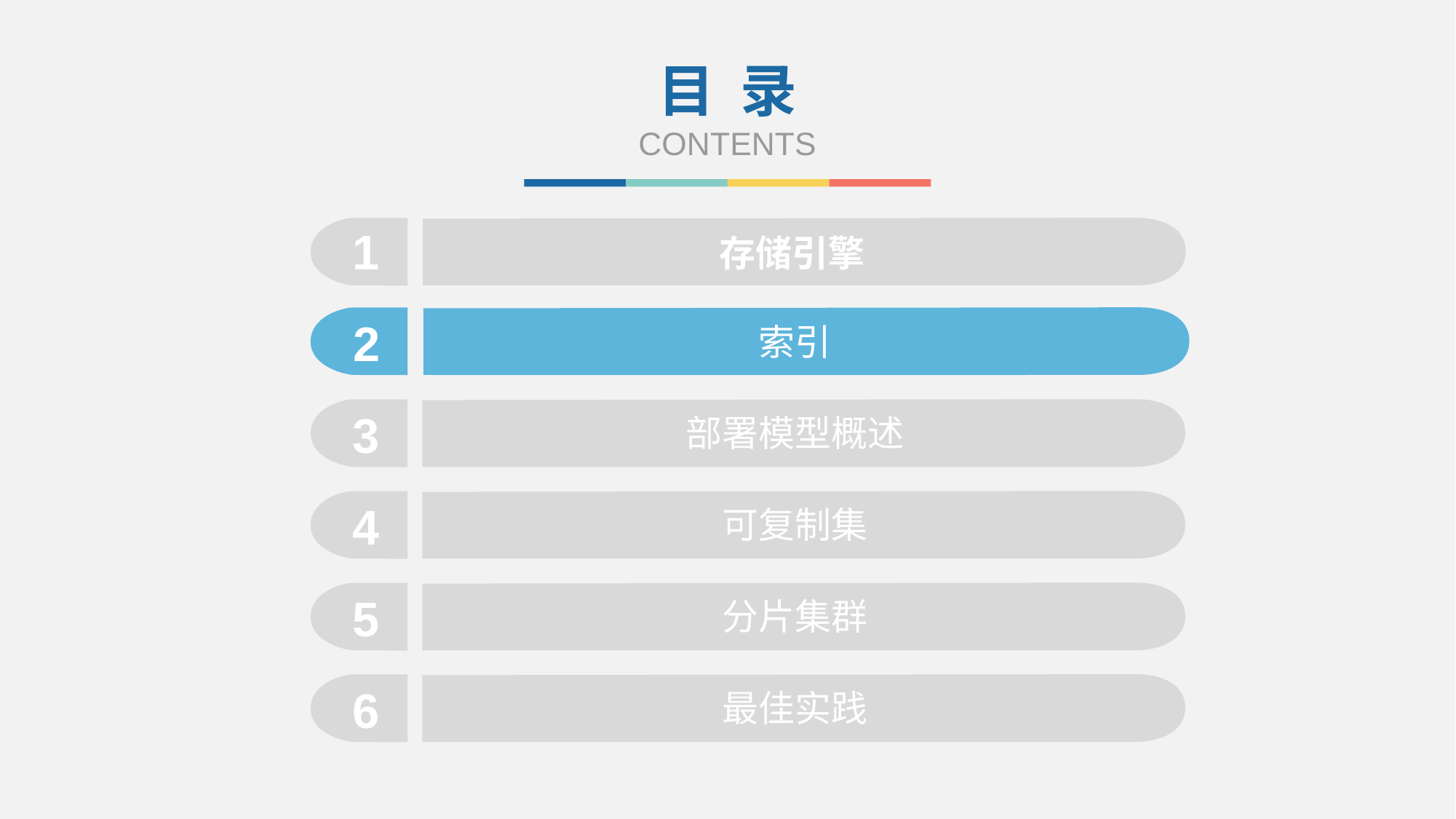

目  录
CONTENTS

1

存储引擎

2

索引

3

部署模型概述

4

可复制集

5

分片集群

6

最佳实践